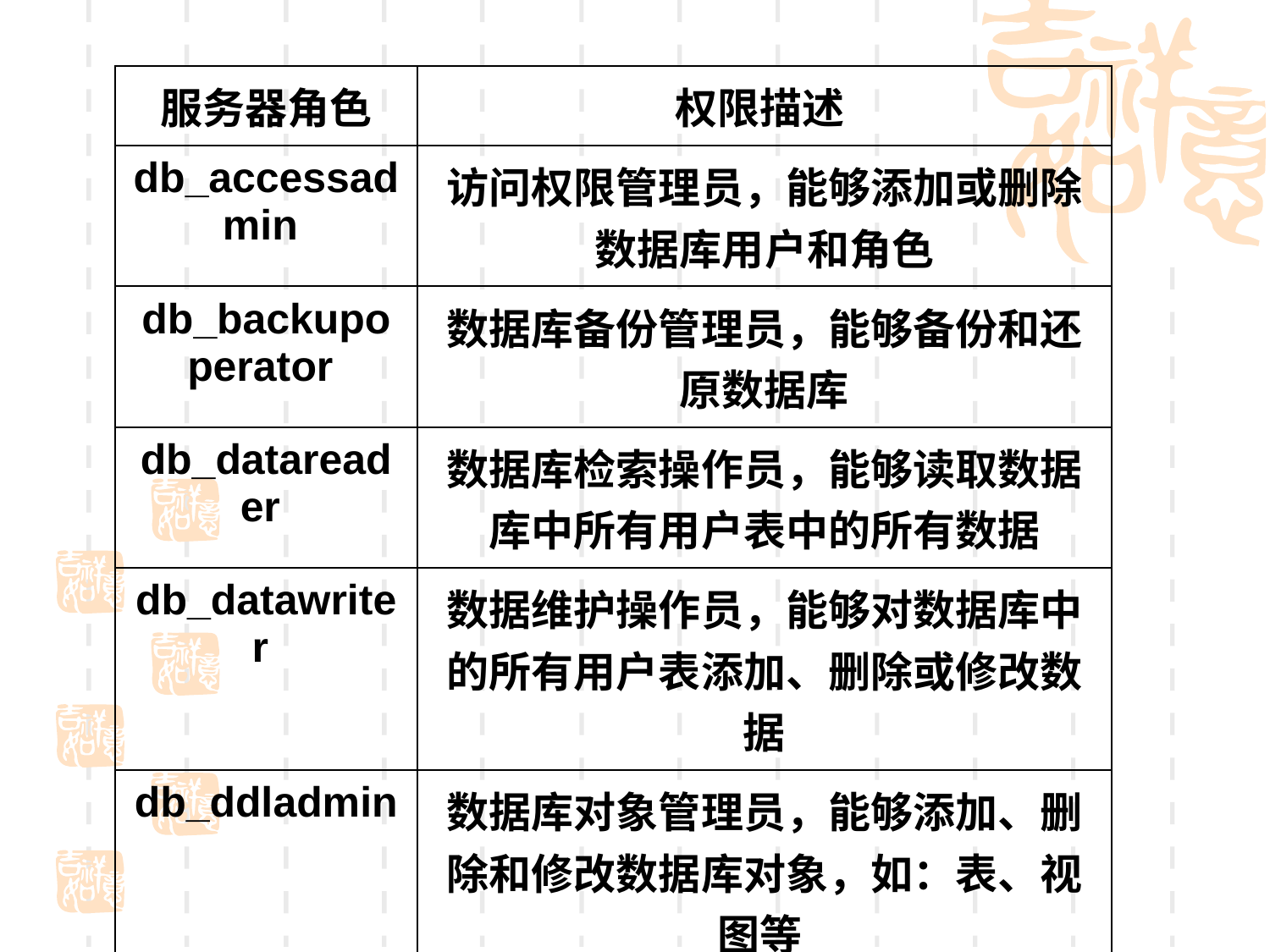

| 服务器角色 | 权限描述 |
| --- | --- |
| db\_accessadmin | 访问权限管理员，能够添加或删除数据库用户和角色 |
| db\_backupoperator | 数据库备份管理员，能够备份和还原数据库 |
| db\_datareader | 数据库检索操作员，能够读取数据库中所有用户表中的所有数据 |
| db\_datawriter | 数据维护操作员，能够对数据库中的所有用户表添加、删除或修改数据 |
| db\_ddladmin | 数据库对象管理员，能够添加、删除和修改数据库对象，如：表、视图等 |